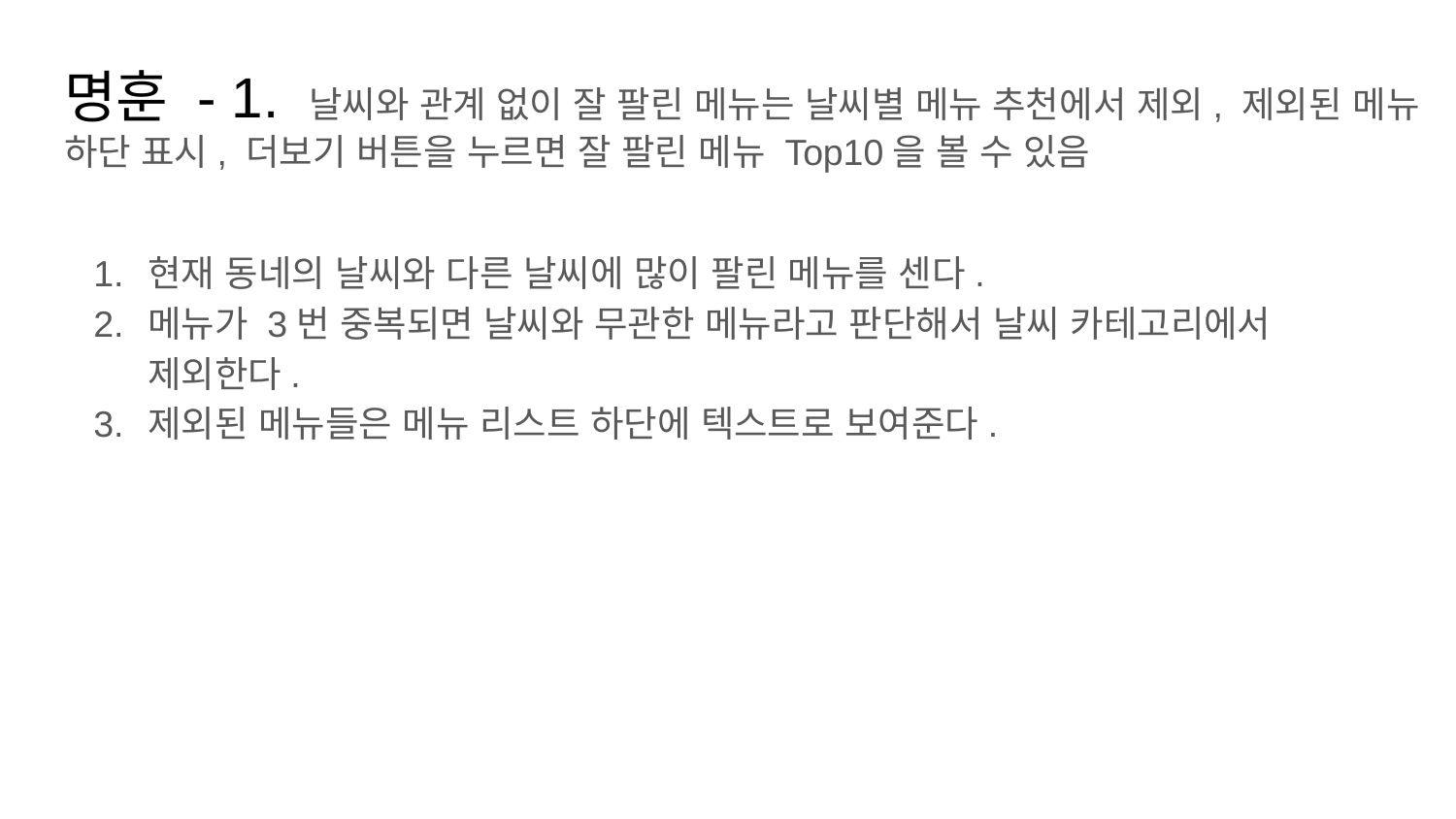

# 명훈 - 1. 날씨와 관계 없이 잘 팔린 메뉴는 날씨별 메뉴 추천에서 제외, 제외된 메뉴 하단 표시, 더보기 버튼을 누르면 잘 팔린 메뉴 Top10을 볼 수 있음
현재 동네의 날씨와 다른 날씨에 많이 팔린 메뉴를 센다.
메뉴가 3번 중복되면 날씨와 무관한 메뉴라고 판단해서 날씨 카테고리에서 제외한다.
제외된 메뉴들은 메뉴 리스트 하단에 텍스트로 보여준다.